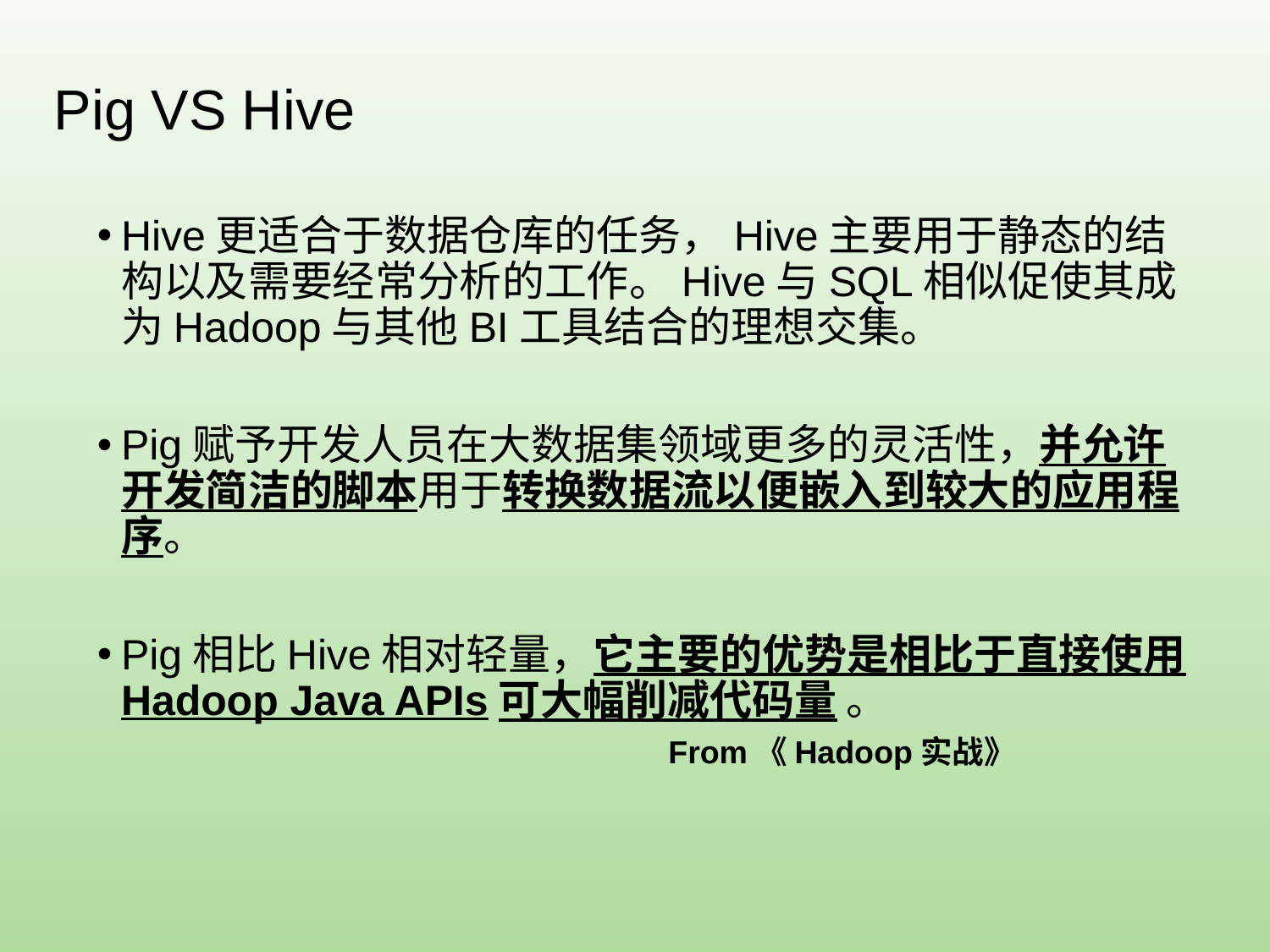

# Pig VS Hive
Hive更适合于数据仓库的任务，Hive主要用于静态的结构以及需要经常分析的工作。Hive与SQL相似促使其成为Hadoop与其他BI工具结合的理想交集。

Pig赋予开发人员在大数据集领域更多的灵活性，并允许开发简洁的脚本用于转换数据流以便嵌入到较大的应用程序。

Pig相比Hive相对轻量，它主要的优势是相比于直接使用Hadoop Java APIs可大幅削减代码量 。

From《Hadoop实战》